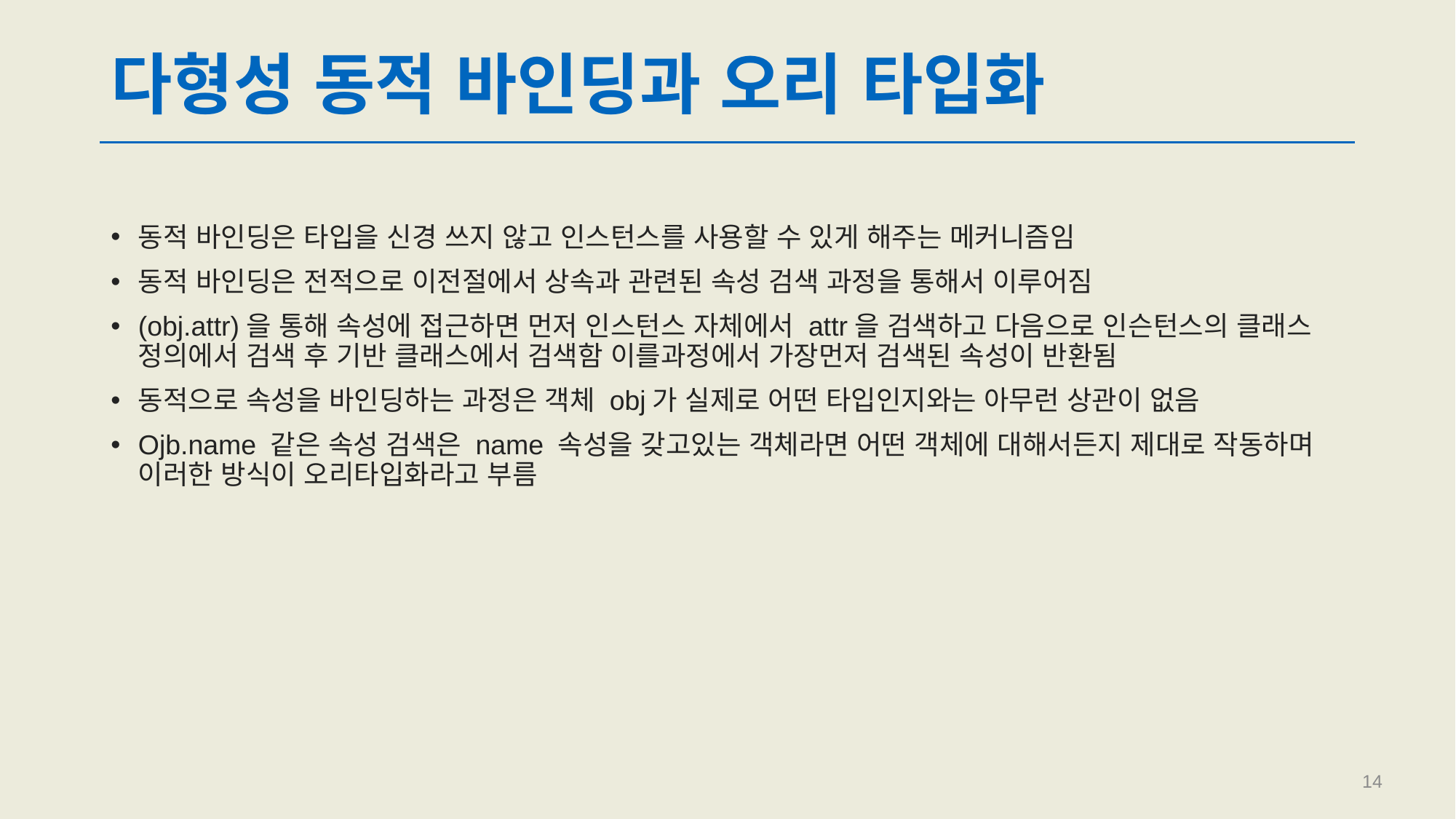

# 다형성 동적 바인딩과 오리 타입화
동적 바인딩은 타입을 신경 쓰지 않고 인스턴스를 사용할 수 있게 해주는 메커니즘임
동적 바인딩은 전적으로 이전절에서 상속과 관련된 속성 검색 과정을 통해서 이루어짐
(obj.attr)을 통해 속성에 접근하면 먼저 인스턴스 자체에서 attr을 검색하고 다음으로 인슨턴스의 클래스 정의에서 검색 후 기반 클래스에서 검색함 이를과정에서 가장먼저 검색된 속성이 반환됨
동적으로 속성을 바인딩하는 과정은 객체 obj가 실제로 어떤 타입인지와는 아무런 상관이 없음
Ojb.name 같은 속성 검색은 name 속성을 갖고있는 객체라면 어떤 객체에 대해서든지 제대로 작동하며 이러한 방식이 오리타입화라고 부름
14